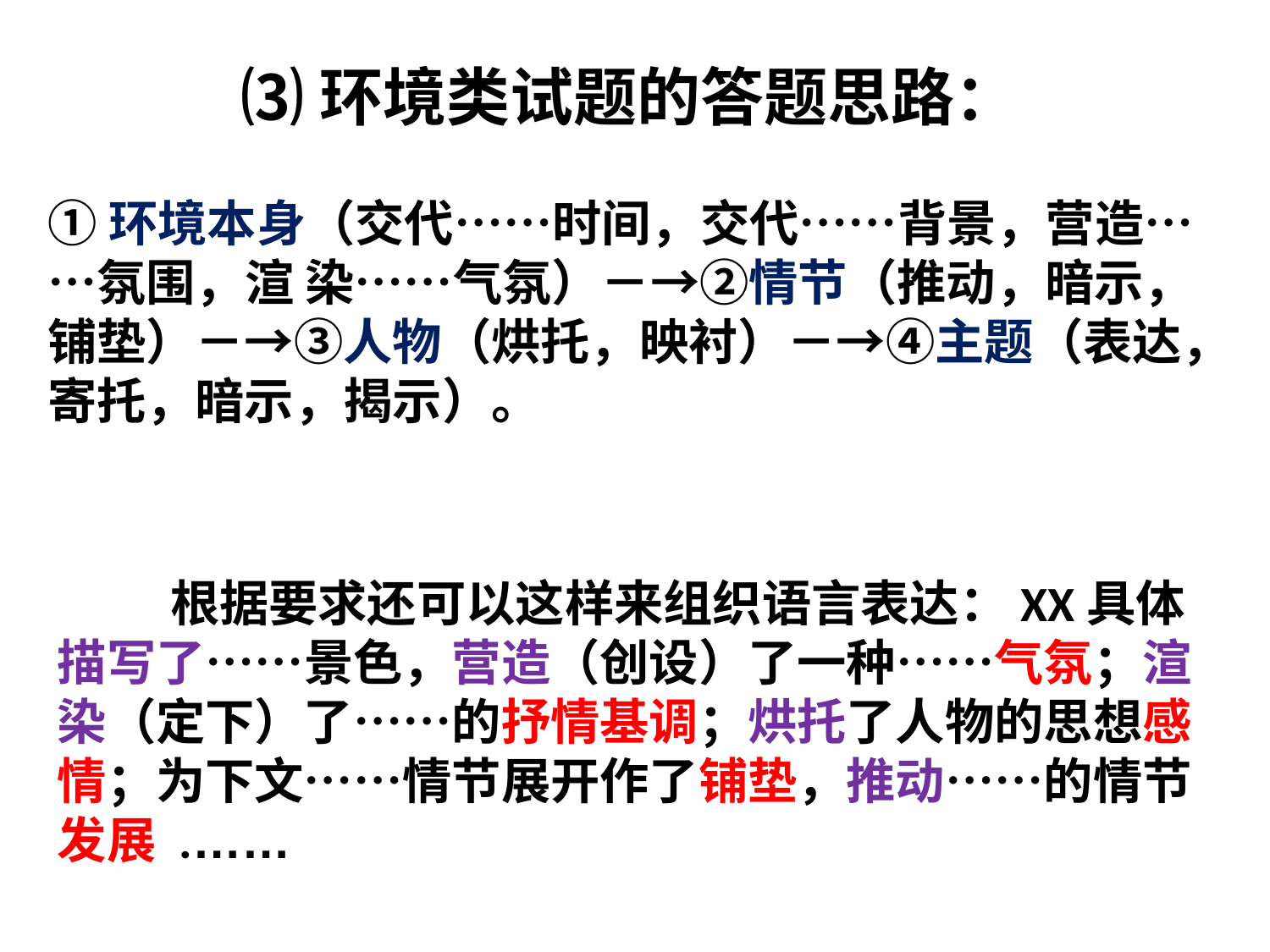

# ⑶环境类试题的答题思路：
①环境本身（交代……时间，交代……背景，营造……氛围，渲 染……气氛）－→②情节（推动，暗示，铺垫）－→③人物（烘托，映衬）－→④主题（表达，寄托，暗示，揭示）。
         根据要求还可以这样来组织语言表达：XX具体描写了……景色，营造（创设）了一种……气氛；渲染（定下）了……的抒情基调；烘托了人物的思想感情；为下文……情节展开作了铺垫，推动……的情节发展 .……